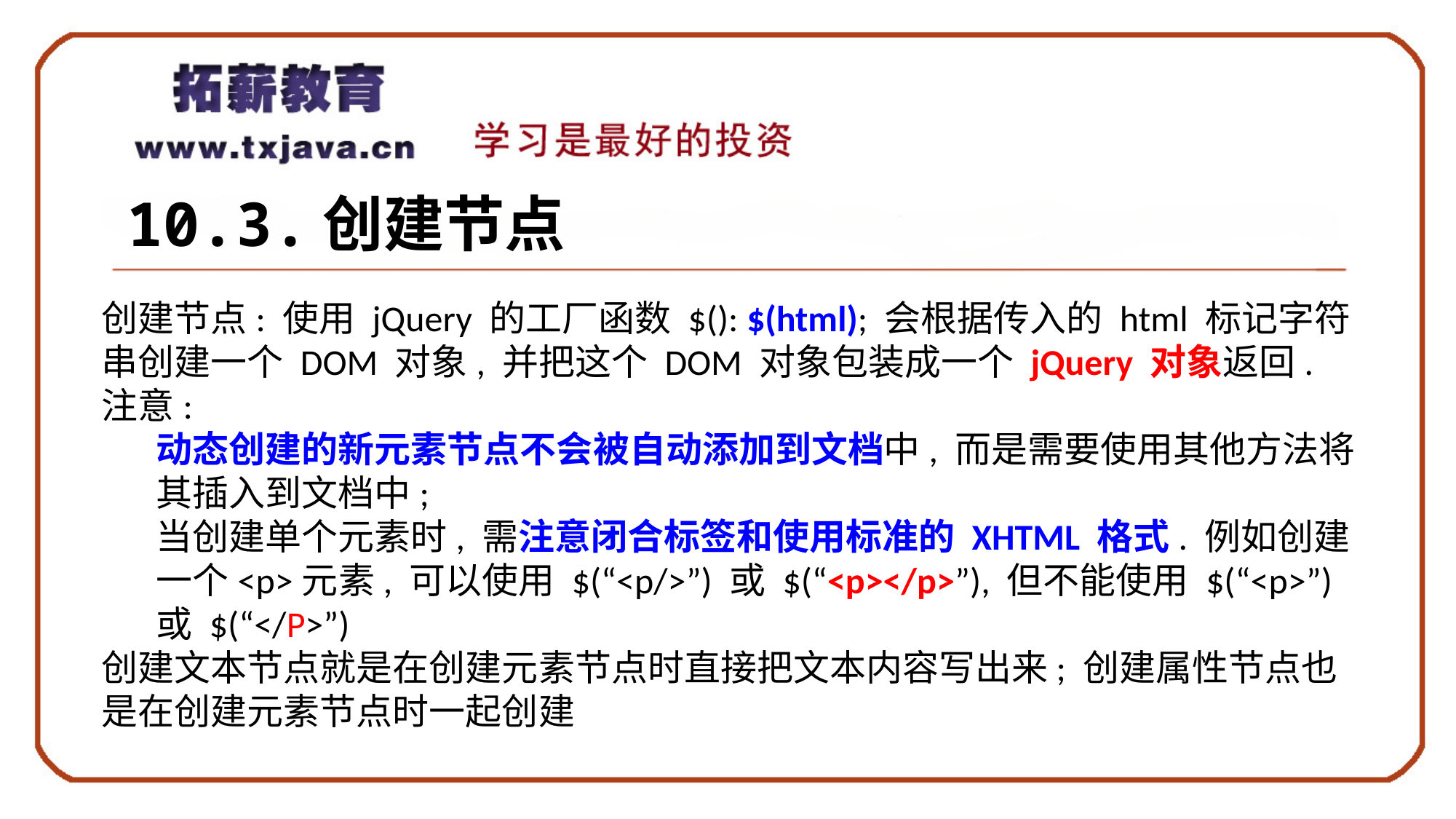

10.3.创建节点
创建节点: 使用 jQuery 的工厂函数 $(): $(html); 会根据传入的 html 标记字符串创建一个 DOM 对象, 并把这个 DOM 对象包装成一个 jQuery 对象返回.
注意:
动态创建的新元素节点不会被自动添加到文档中, 而是需要使用其他方法将其插入到文档中;
当创建单个元素时, 需注意闭合标签和使用标准的 XHTML 格式. 例如创建一个<p>元素, 可以使用 $(“<p/>”) 或 $(“<p></p>”), 但不能使用 $(“<p>”) 或 $(“</P>”)
创建文本节点就是在创建元素节点时直接把文本内容写出来; 创建属性节点也是在创建元素节点时一起创建